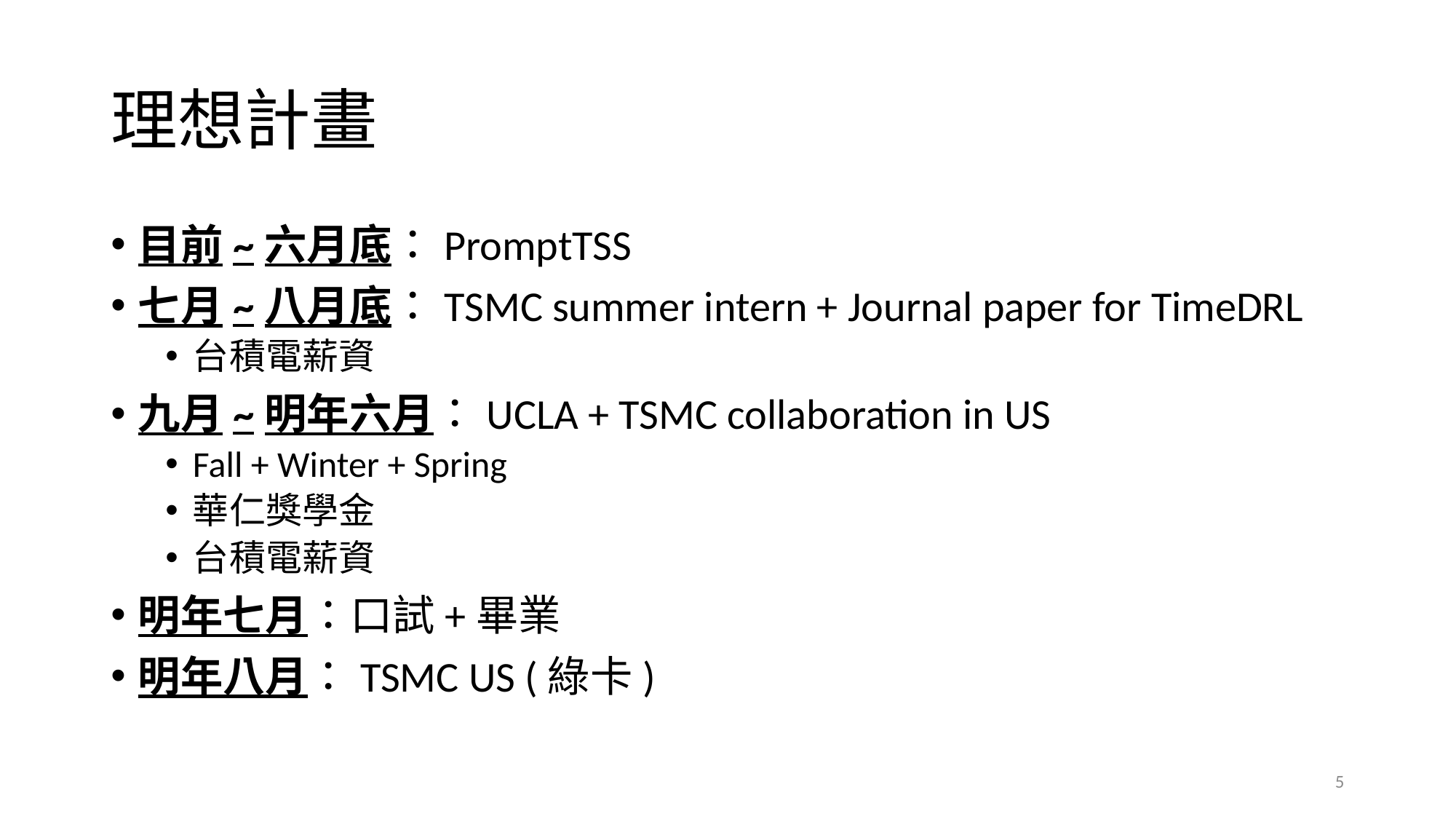

# 理想計畫
目前~六月底：PromptTSS
七月~八月底：TSMC summer intern + Journal paper for TimeDRL
台積電薪資
九月~明年六月：UCLA + TSMC collaboration in US
Fall + Winter + Spring
華仁獎學金
台積電薪資
明年七月：口試+畢業
明年八月：TSMC US (綠卡)
5